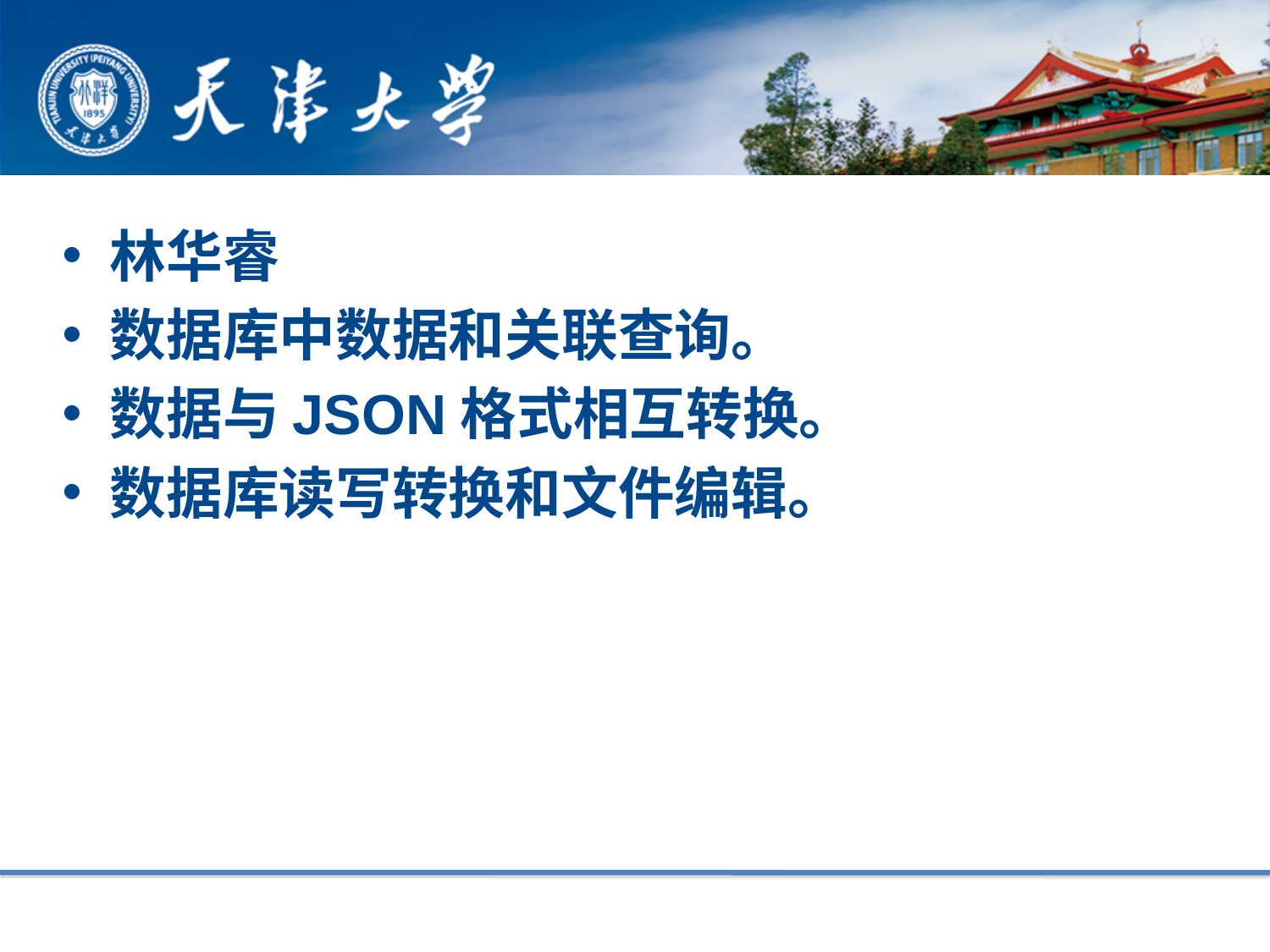

林华睿
数据库中数据和关联查询。
数据与JSON格式相互转换。
数据库读写转换和文件编辑。